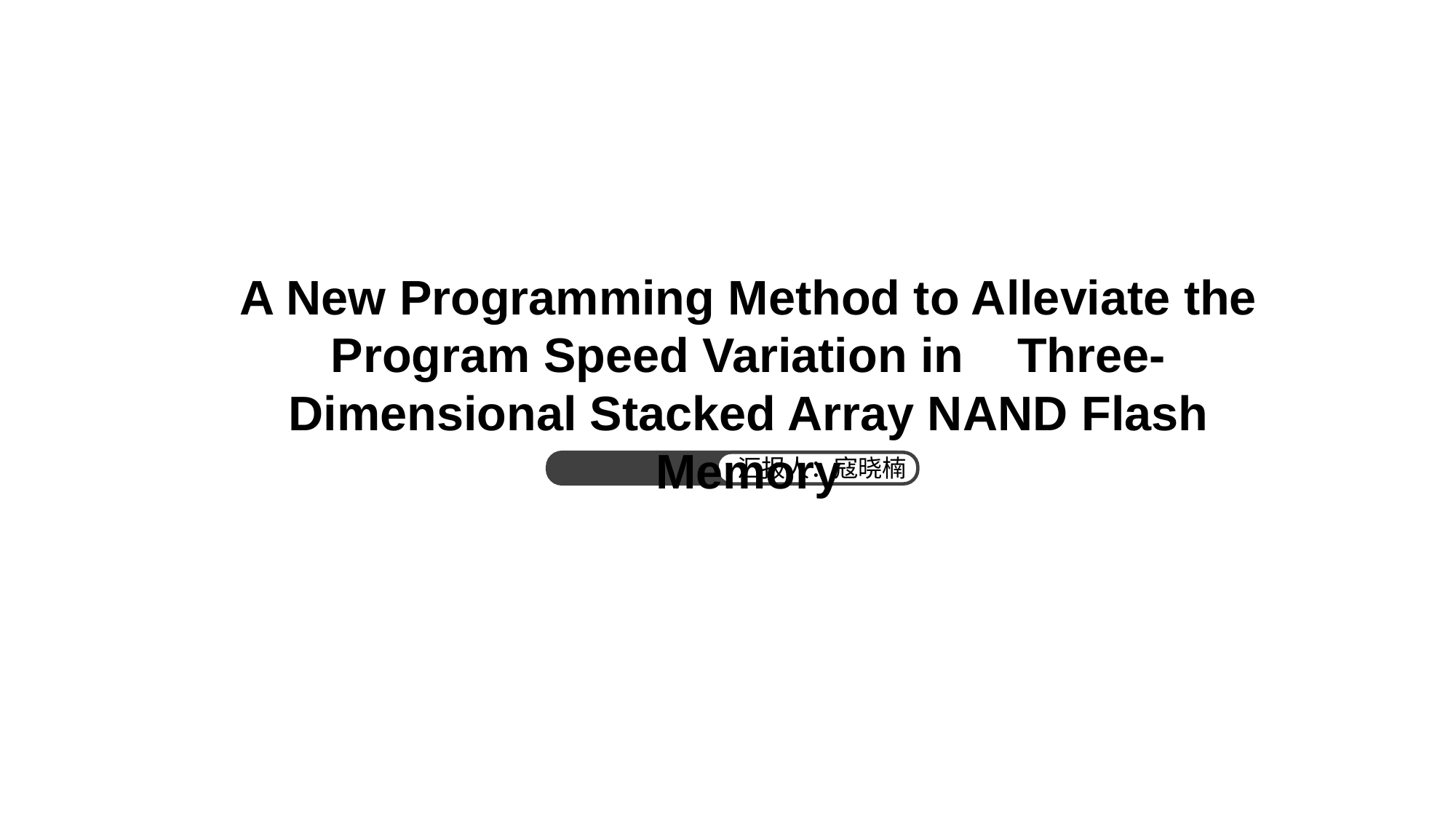

A New Programming Method to Alleviate the Program Speed Variation in    Three-Dimensional Stacked Array NAND Flash Memory

汇报人：寇晓楠